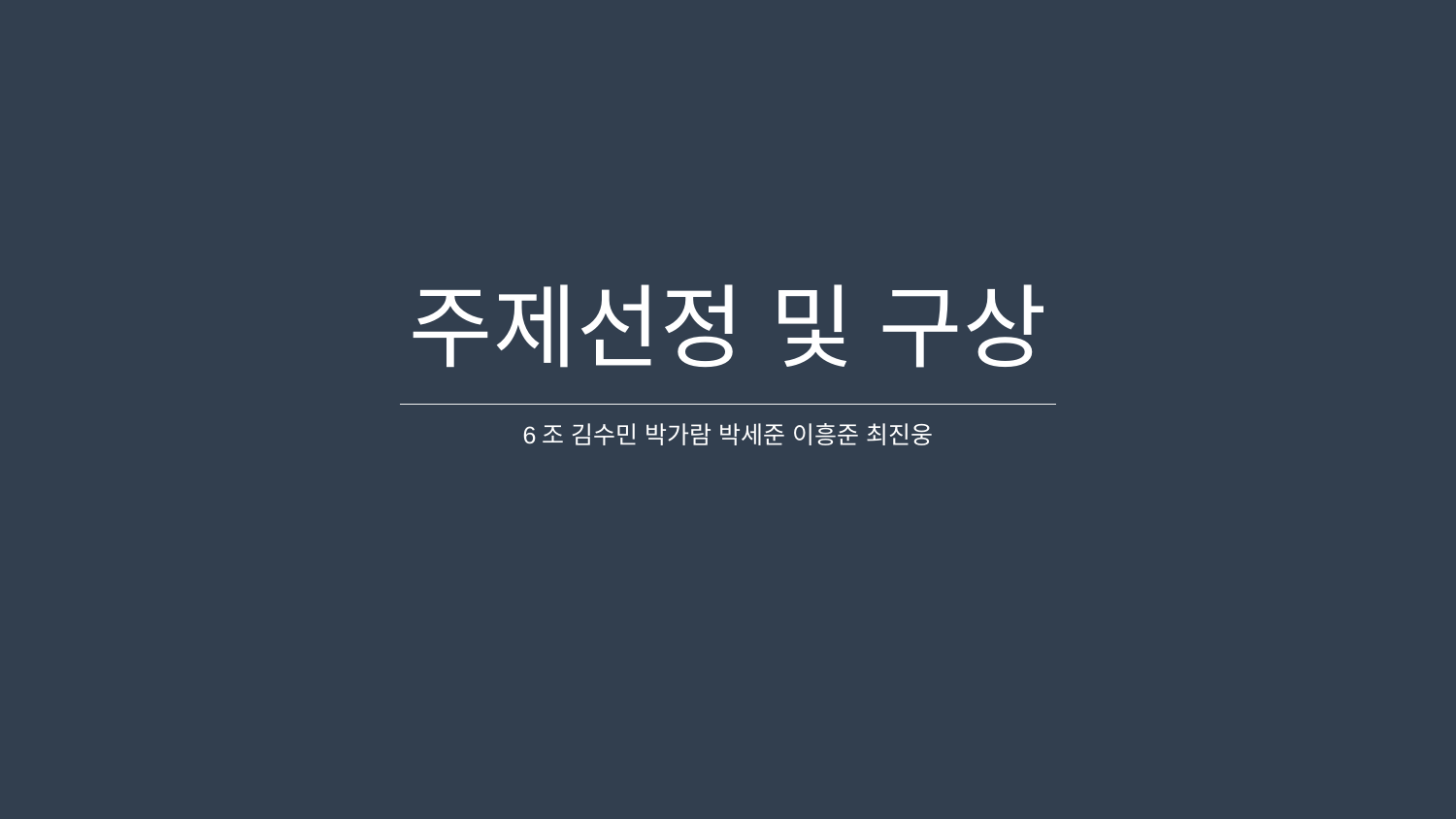

# 주제선정 및 구상
6조 김수민 박가람 박세준 이흥준 최진웅